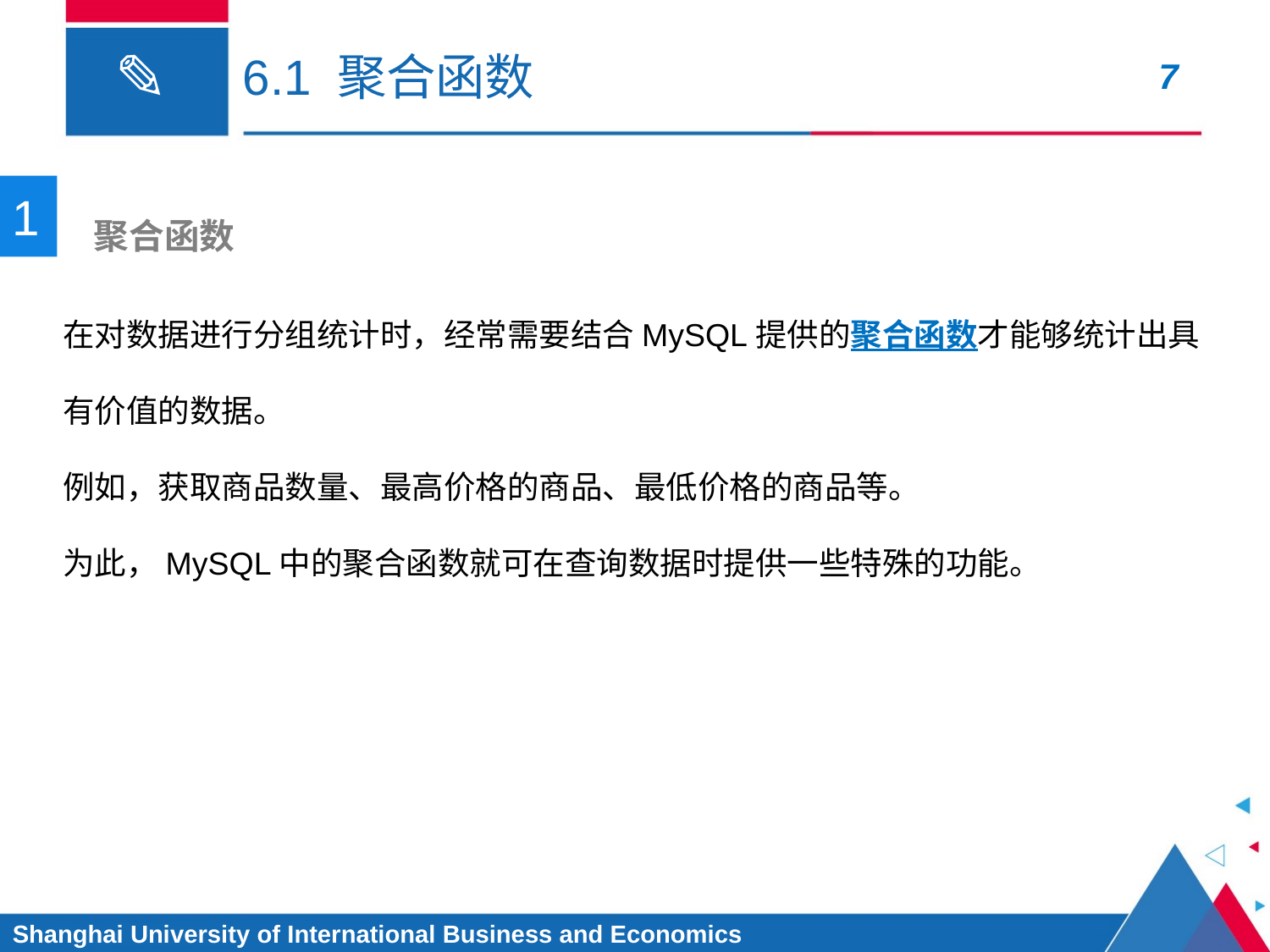

# 6.1 聚合函数

1
  聚合函数
在对数据进行分组统计时，经常需要结合MySQL提供的聚合函数才能够统计出具有价值的数据。
例如，获取商品数量、最高价格的商品、最低价格的商品等。
为此，MySQL中的聚合函数就可在查询数据时提供一些特殊的功能。